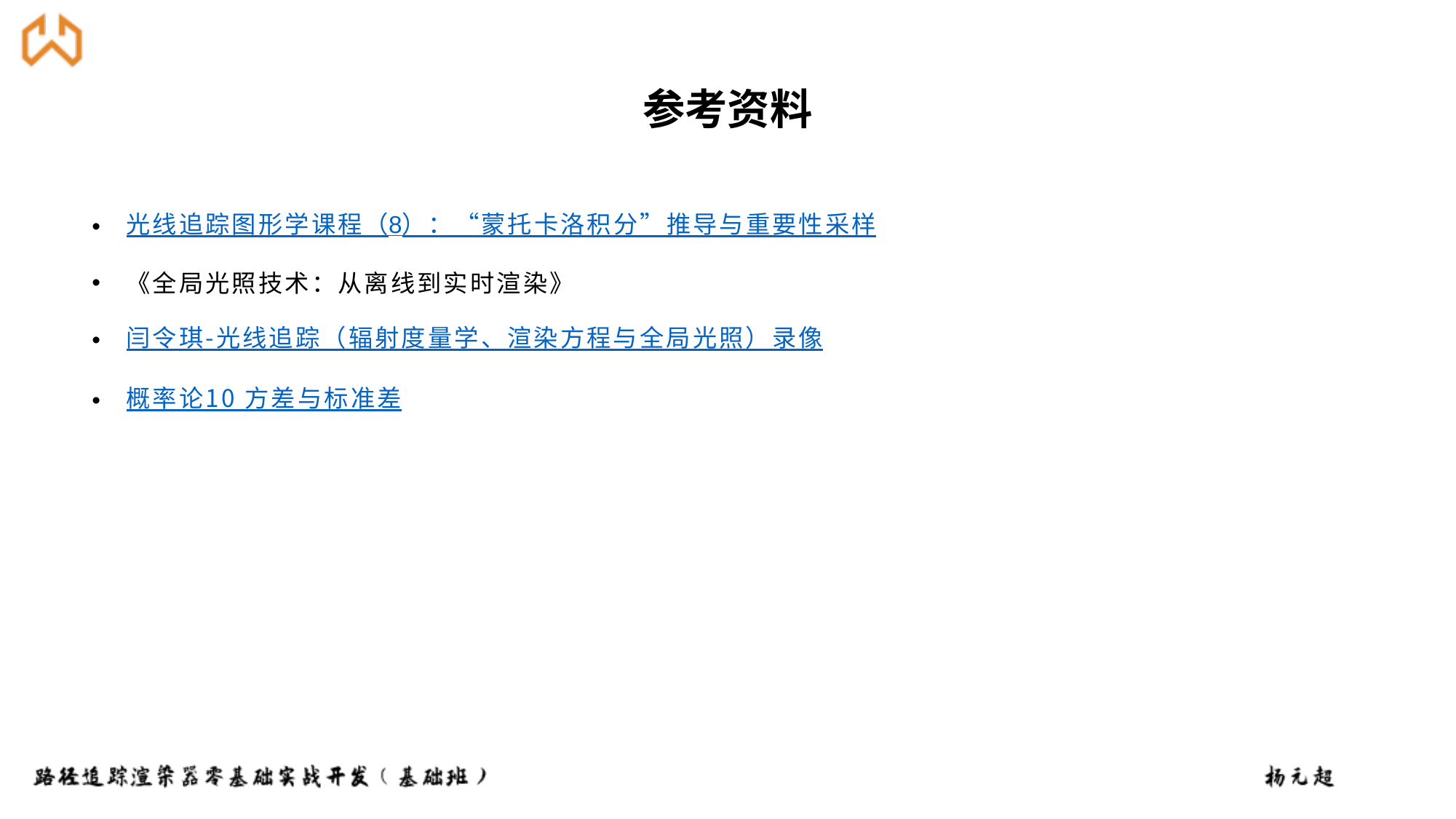

光线追踪图形学课程（8）：“蒙托卡洛积分”推导与重要性采样
《全局光照技术：从离线到实时渲染》
闫令琪-光线追踪（辐射度量学、渲染方程与全局光照）录像
概率论10 方差与标准差